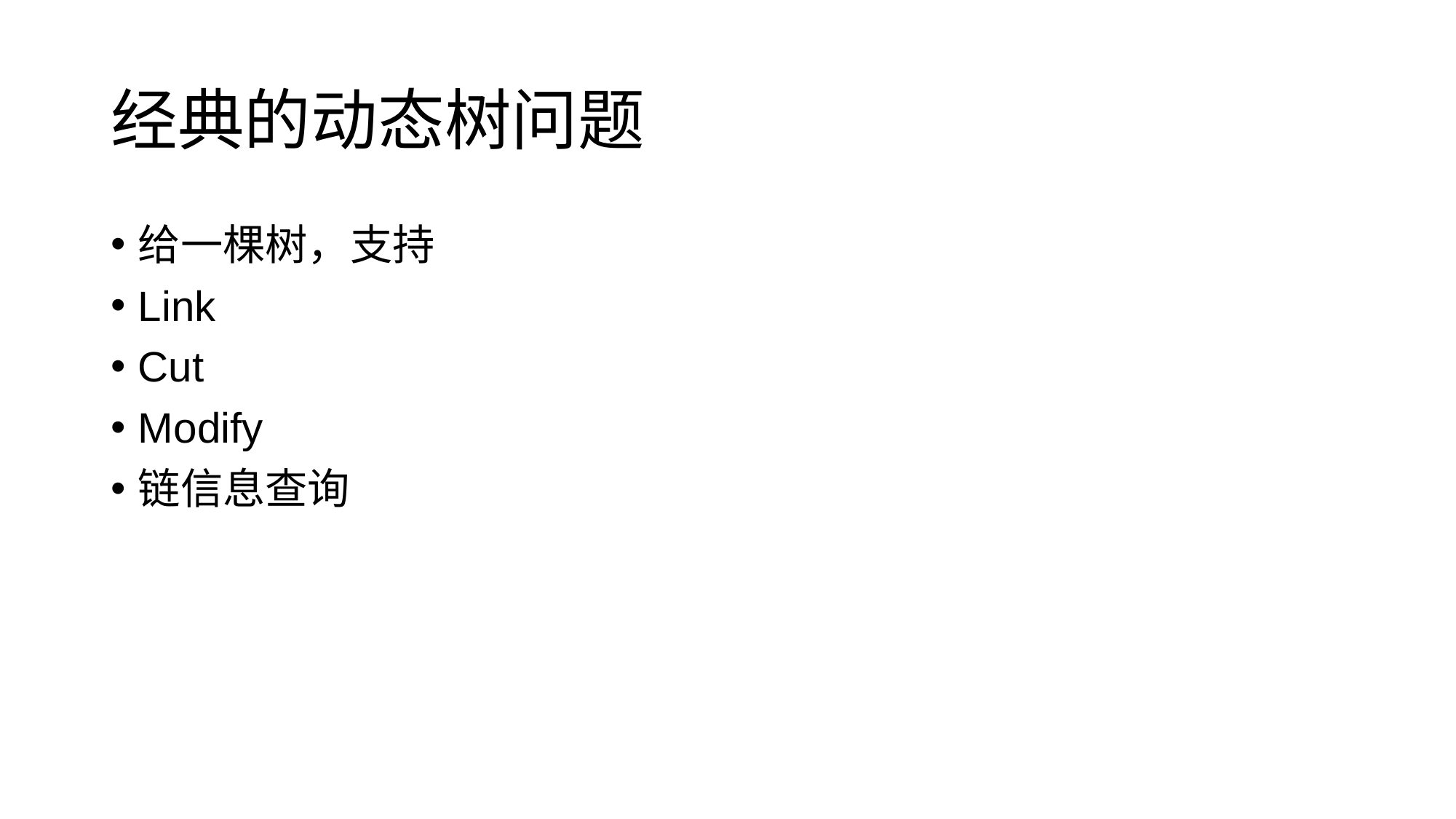

# 经典的动态树问题
给一棵树，支持
Link
Cut
Modify
链信息查询